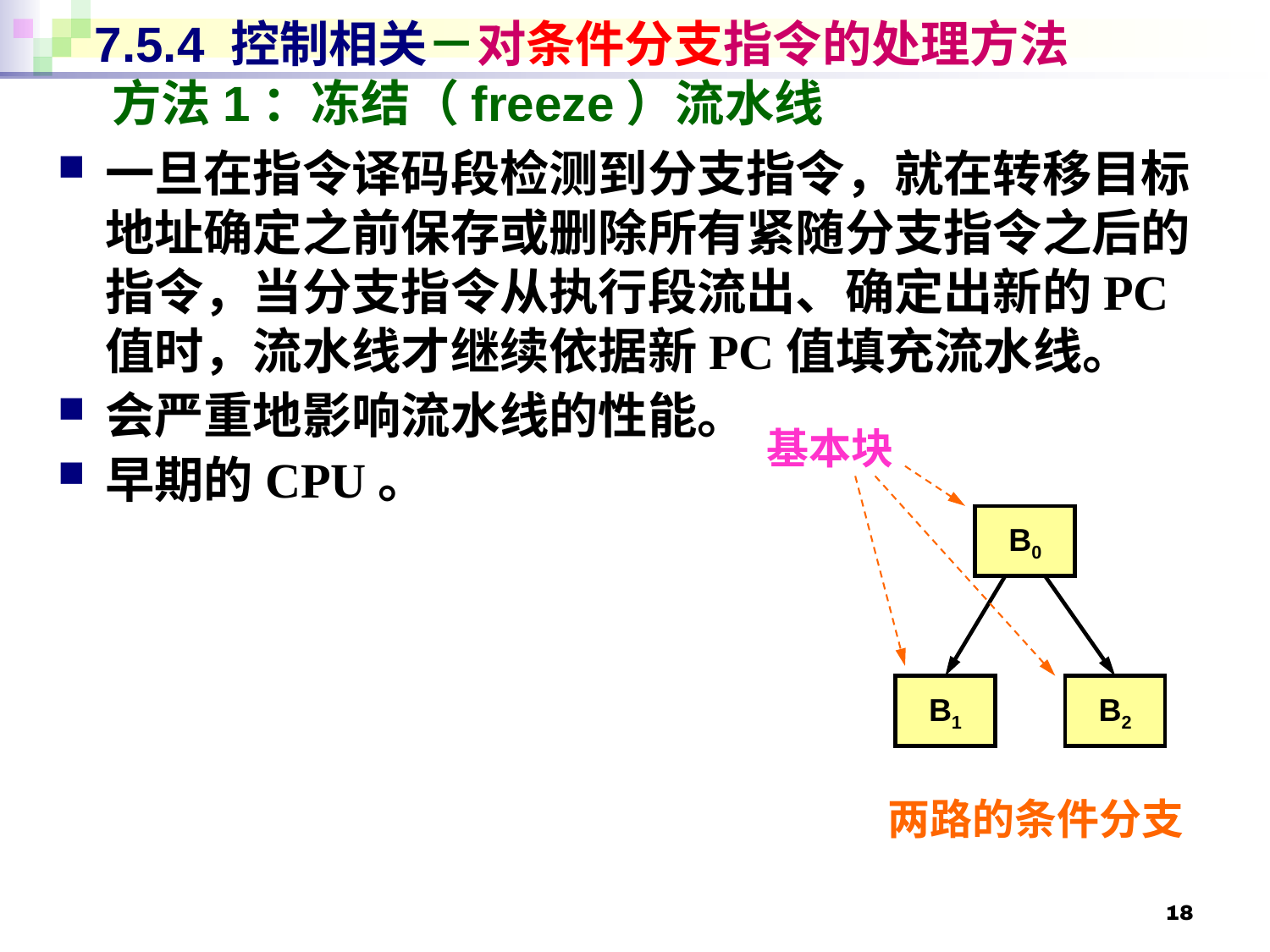

# 7.5.4 控制相关－对条件分支指令的处理方法
方法1：冻结（freeze）流水线
一旦在指令译码段检测到分支指令，就在转移目标地址确定之前保存或删除所有紧随分支指令之后的指令，当分支指令从执行段流出、确定出新的PC值时，流水线才继续依据新PC值填充流水线。
会严重地影响流水线的性能。
早期的CPU。
基本块

B0

B1
B2
两路的条件分支
18